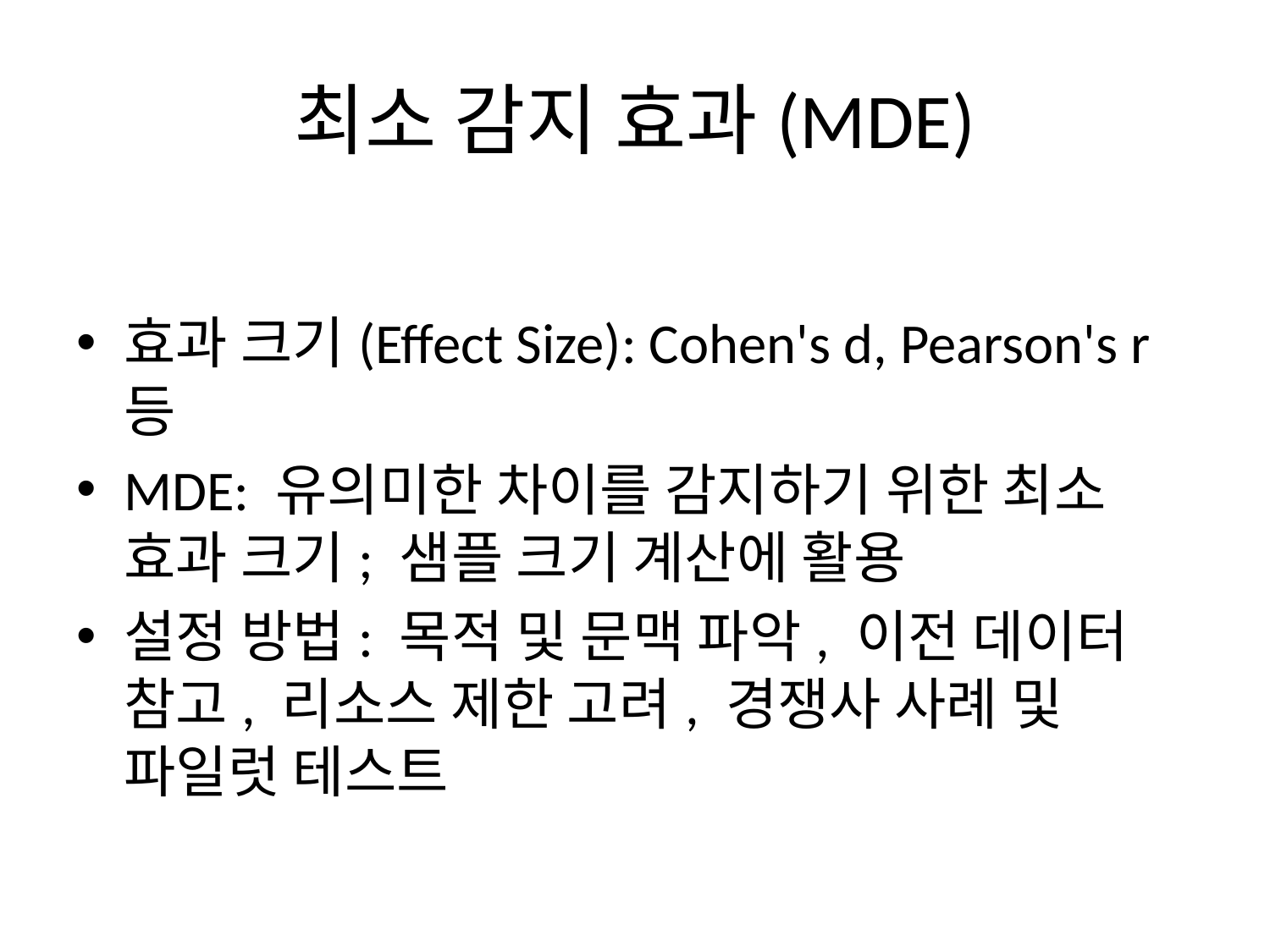

# 최소 감지 효과(MDE)

효과 크기(Effect Size): Cohen's d, Pearson's r 등
MDE: 유의미한 차이를 감지하기 위한 최소 효과 크기; 샘플 크기 계산에 활용
설정 방법: 목적 및 문맥 파악, 이전 데이터 참고, 리소스 제한 고려, 경쟁사 사례 및 파일럿 테스트